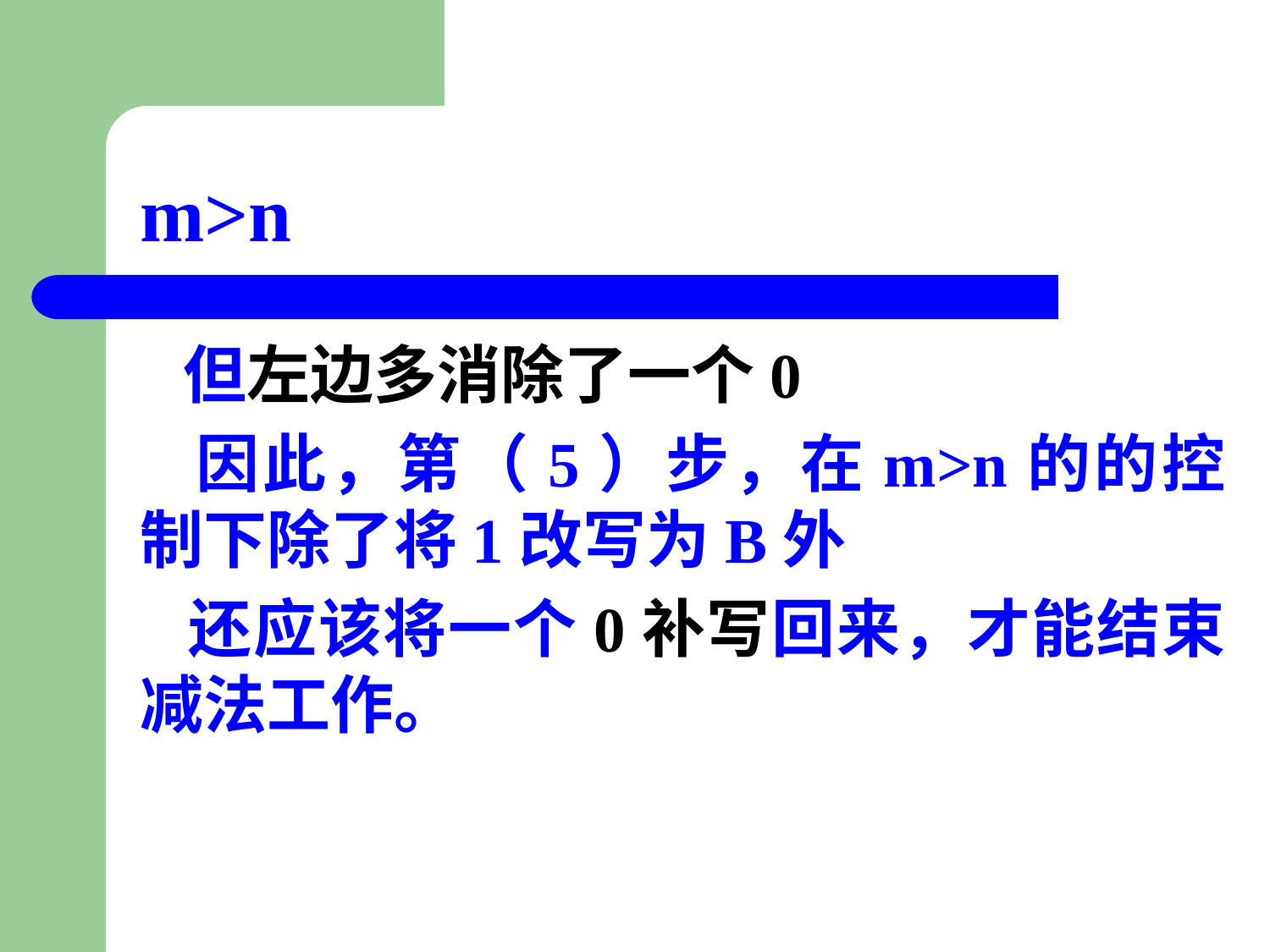

# m>n
  但左边多消除了一个0
  因此，第（5）步，在m>n的的控制下除了将1改写为B外
  还应该将一个0补写回来，才能结束减法工作。